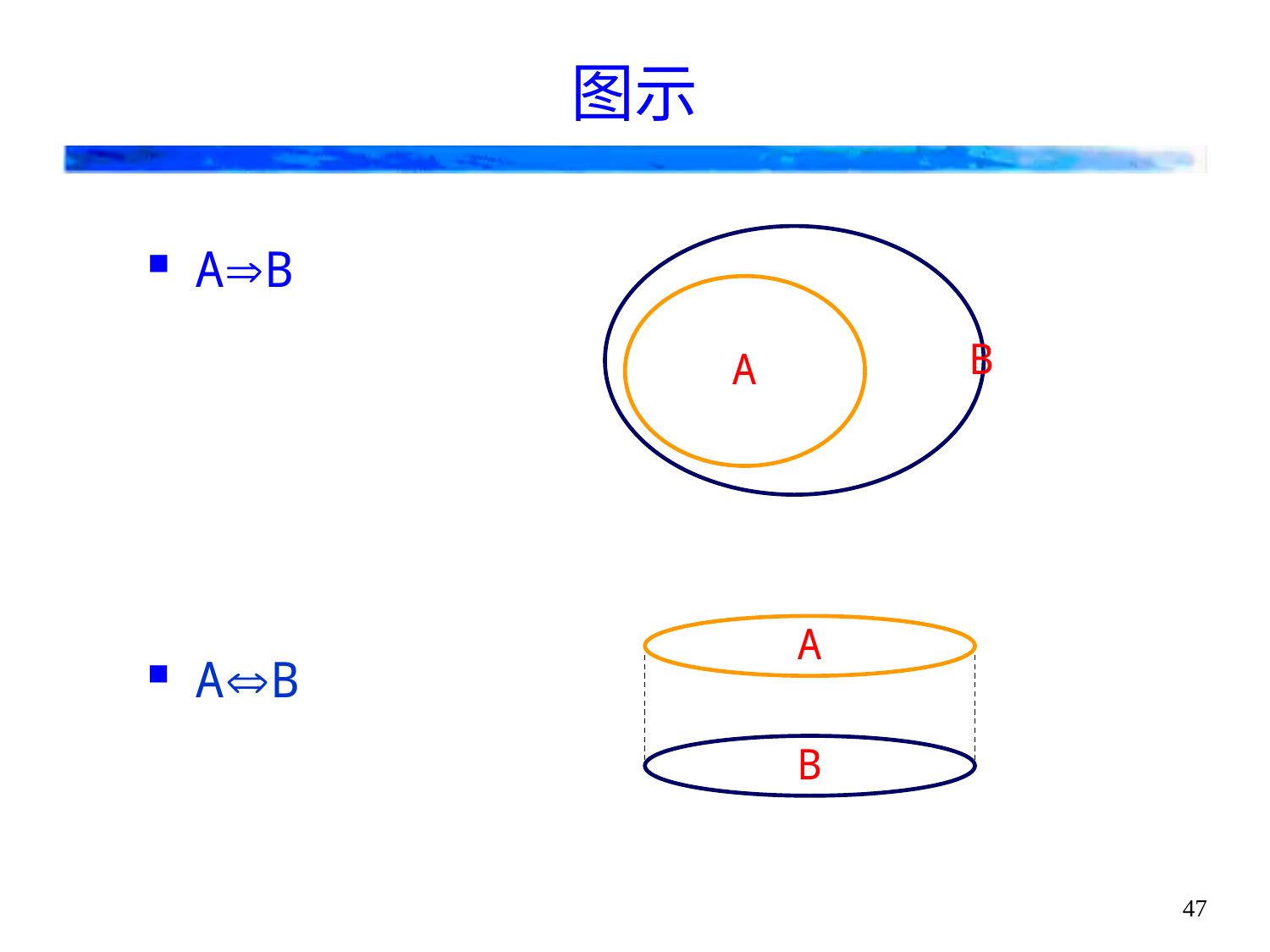

# 图示
A⇒B
           B
A
A
A⇔B
B
47